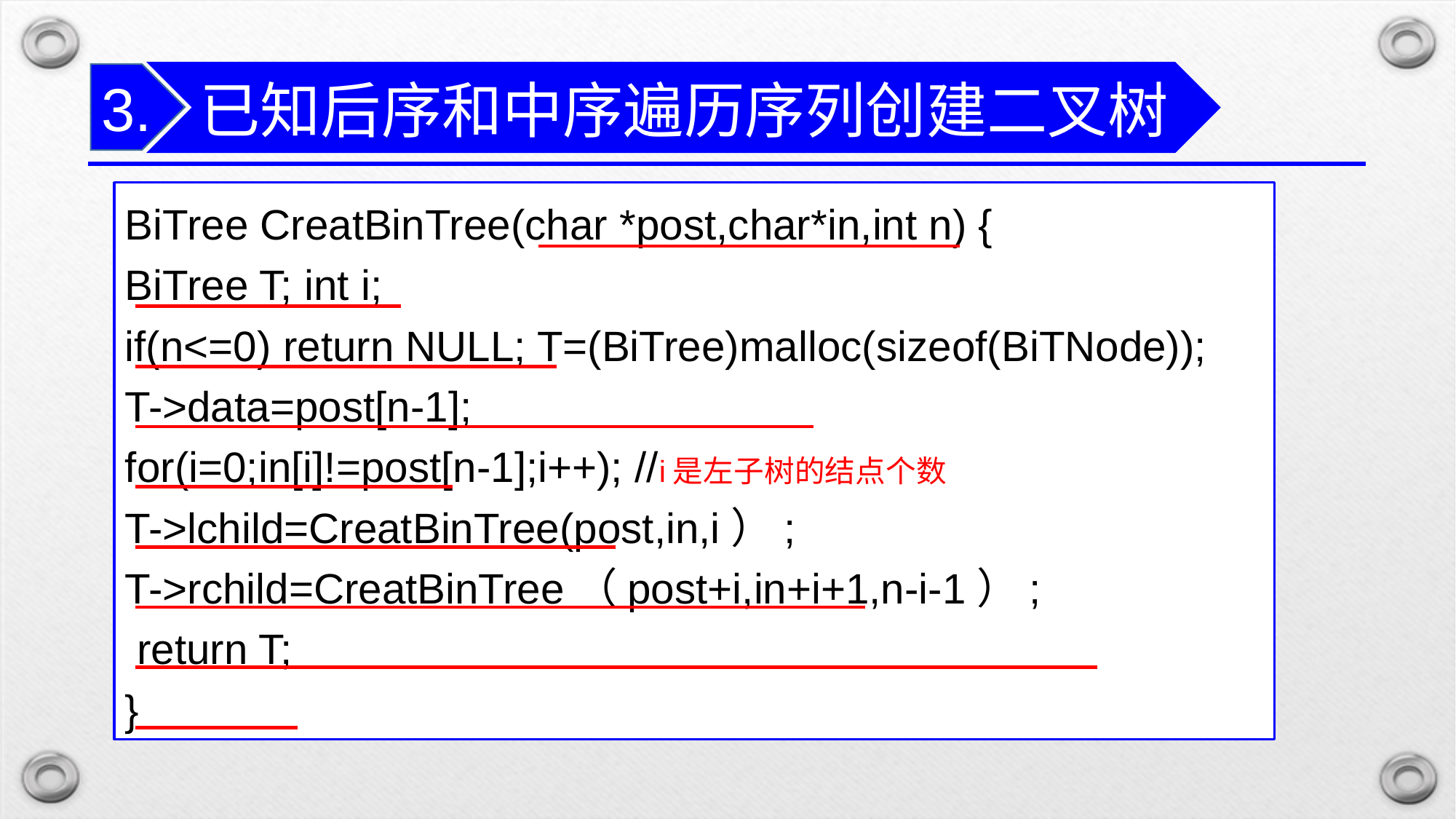

已知后序和中序遍历序列创建二叉树

3.
BiTree CreatBinTree(char *post,char*in,int n) {
BiTree T; int i;
if(n<=0) return NULL; T=(BiTree)malloc(sizeof(BiTNode));
T->data=post[n-1];
for(i=0;in[i]!=post[n-1];i++); //i是左子树的结点个数
T->lchild=CreatBinTree(post,in,i）;
T->rchild=CreatBinTree（post+i,in+i+1,n-i-1）;
 return T;
}